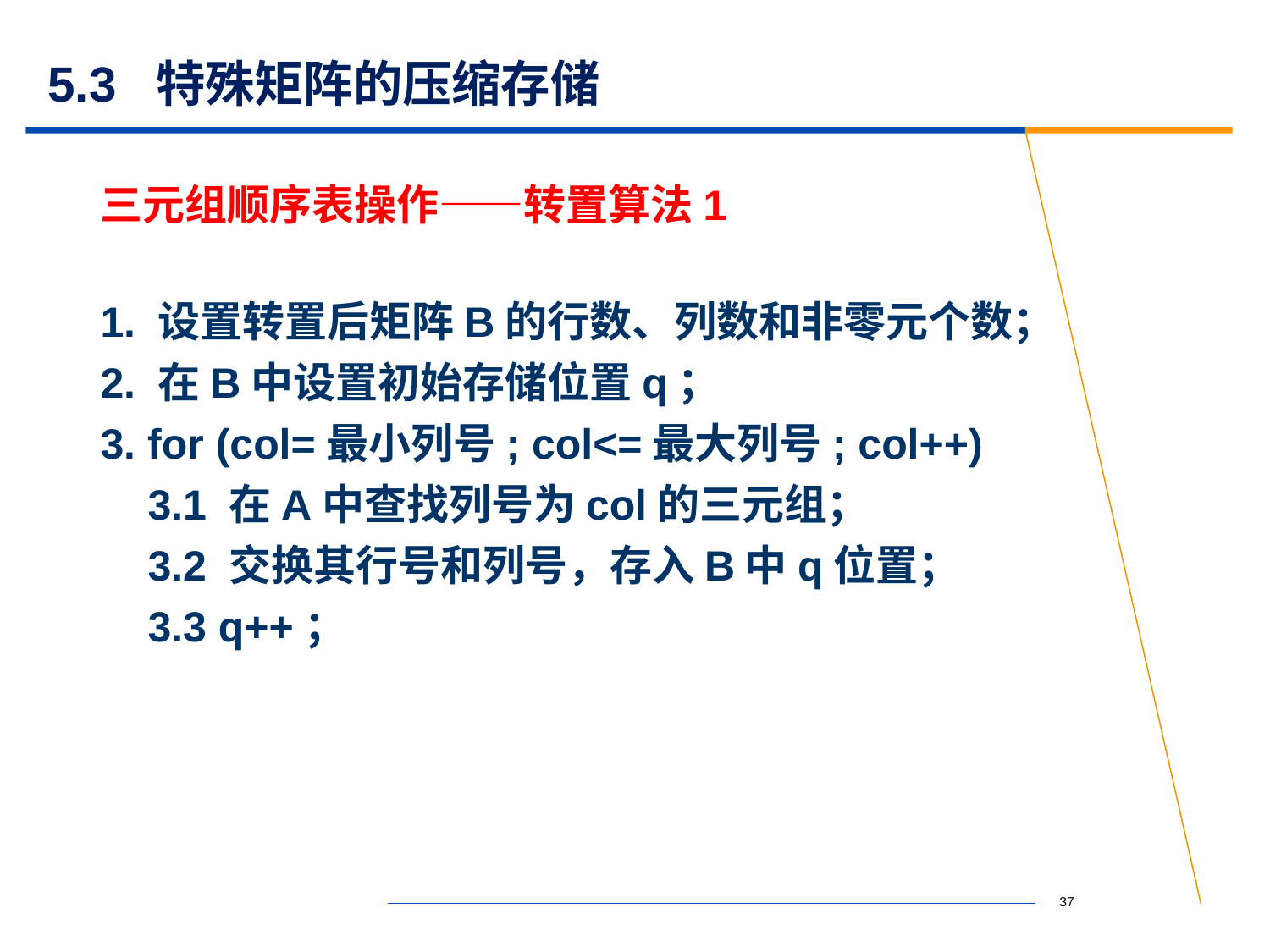

# 5.3  特殊矩阵的压缩存储
三元组顺序表操作——转置算法1
1. 设置转置后矩阵B的行数、列数和非零元个数；
2. 在B中设置初始存储位置q；
3. for (col=最小列号; col<=最大列号; col++)
    3.1 在A中查找列号为col的三元组；
    3.2 交换其行号和列号，存入B中q位置；
    3.3 q++；